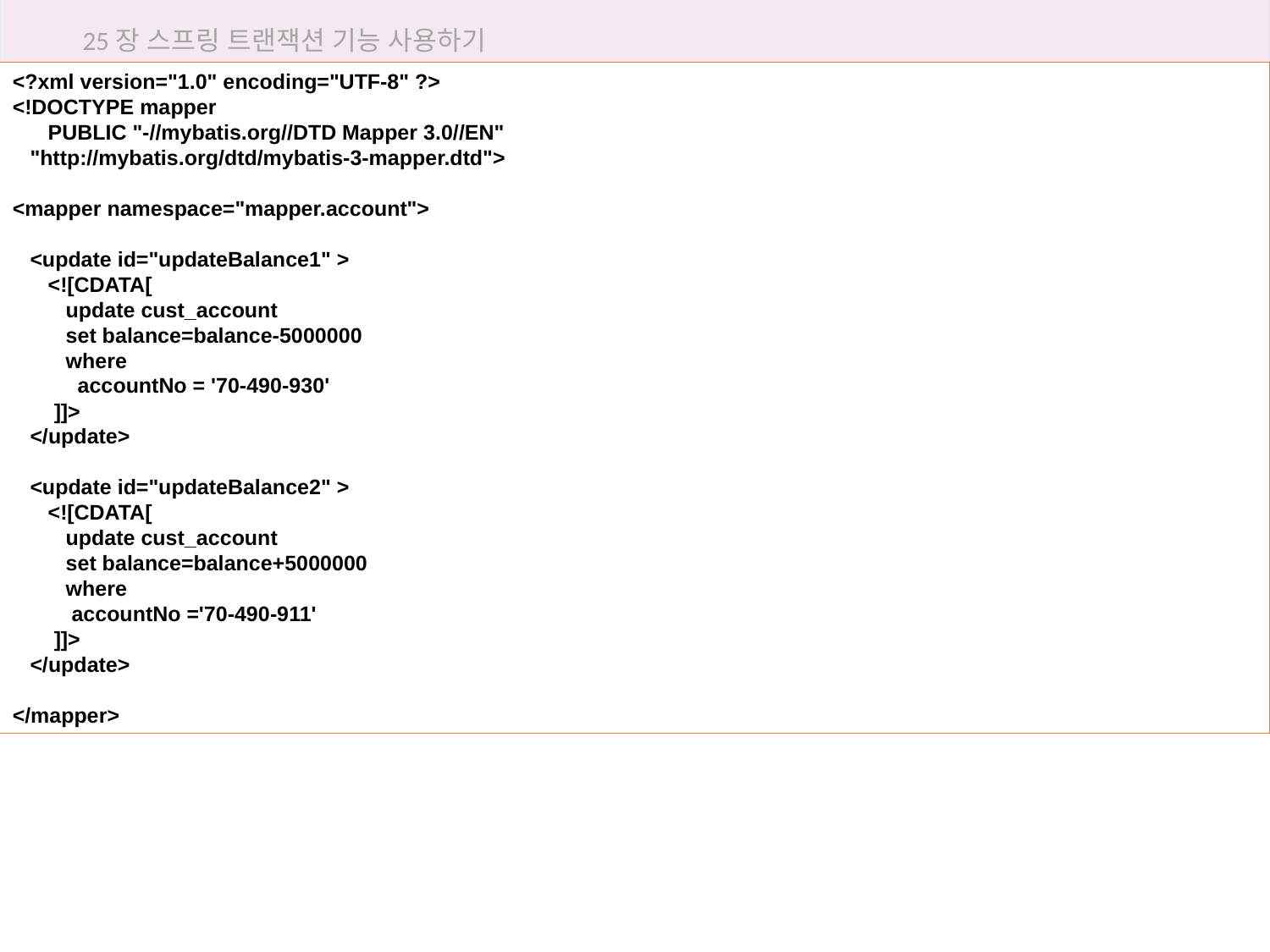

25장 스프링 트랜잭션 기능 사용하기
<?xml version="1.0" encoding="UTF-8" ?>
<!DOCTYPE mapper
      PUBLIC "-//mybatis.org//DTD Mapper 3.0//EN"
   "http://mybatis.org/dtd/mybatis-3-mapper.dtd">

<mapper namespace="mapper.account">

   <update id="updateBalance1" >
      <![CDATA[
         update cust_account
         set balance=balance-5000000
         where
           accountNo = '70-490-930'
       ]]>
   </update>

   <update id="updateBalance2" >
      <![CDATA[
         update cust_account
         set balance=balance+5000000
         where
          accountNo ='70-490-911'
       ]]>
   </update>

</mapper>
25.4 스프링 트랜잭션 기능 적용해 계좌 이체